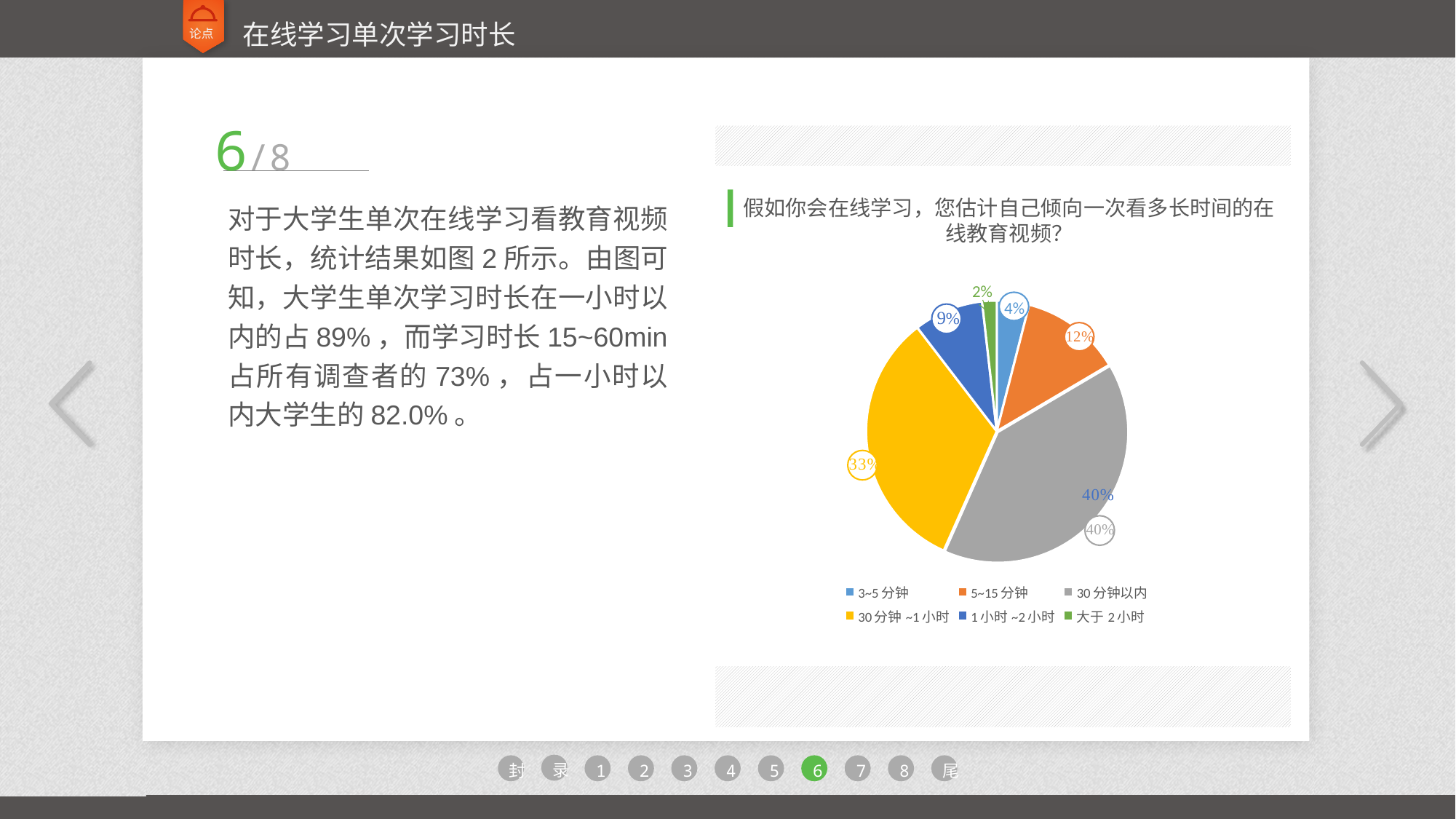

论点
在线学习单次学习时长

6/8
女

对于大学生单次在线学习看教育视频时长，统计结果如图2所示。由图可知，大学生单次学习时长在一小时以内的占89%，而学习时长15~60min占所有调查者的73%，占一小时以内大学生的82.0%。
假如你会在线学习，您估计自己倾向一次看多长时间的在线教育视频？

2%

4%

### Chart

| Category | 假如你会在线学习，您估计自己倾向一次看多长时间的在线教育视频？ |
|---|---|
| 3~5分钟 | 0.04 |
| 5~15分钟 | 0.125 |
| 30分钟以内 | 0.401 |
| 30分钟~1小时 | 0.329 |
| 1小时~2小时 | 0.086 |
| 大于2小时 | 0.018 |
录
封
1
2
3
4
5
6
7
8
尾